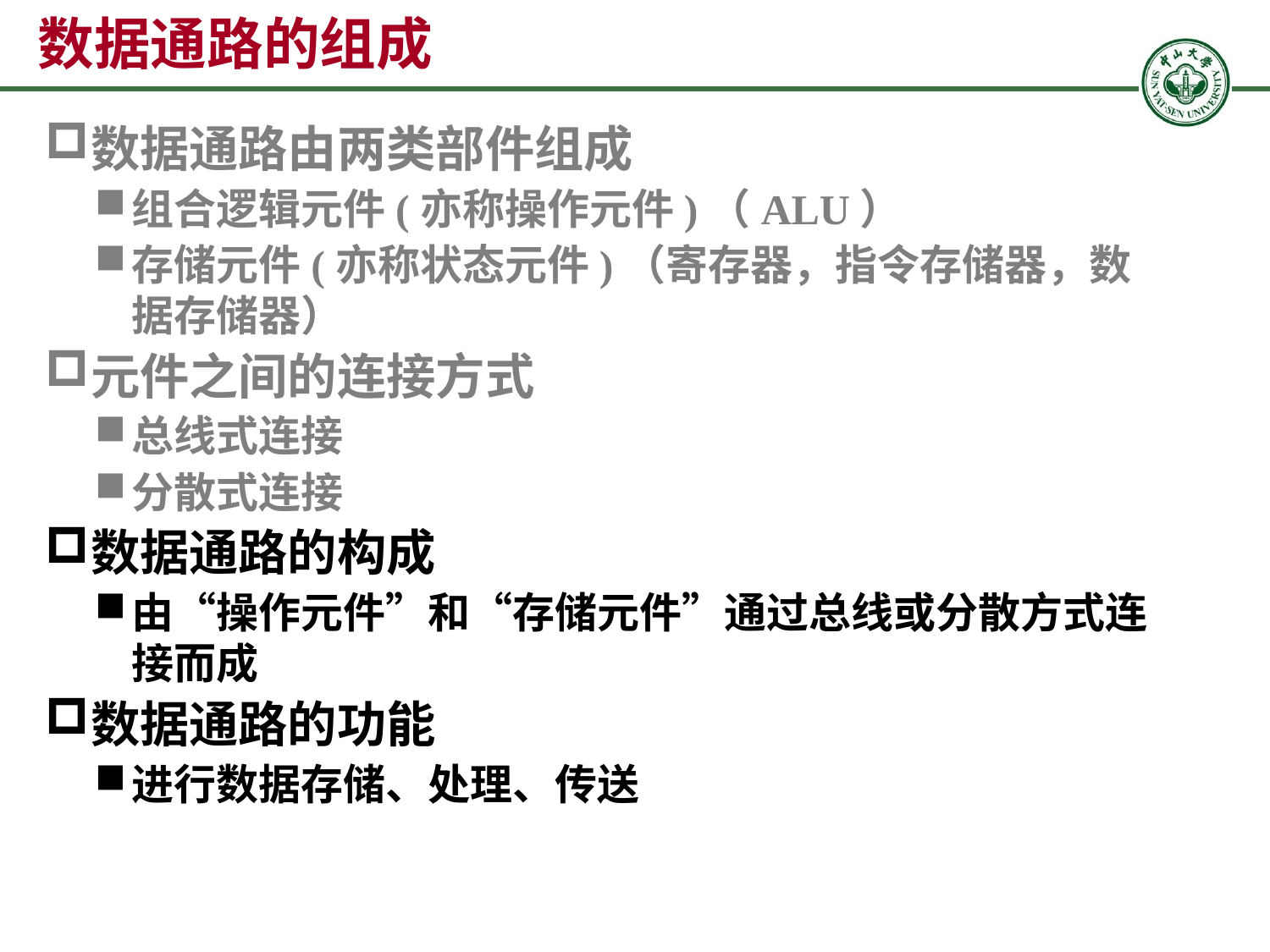

# 数据通路的组成
数据通路由两类部件组成
组合逻辑元件(亦称操作元件)（ALU）
存储元件(亦称状态元件)（寄存器，指令存储器，数据存储器）
元件之间的连接方式
总线式连接
分散式连接
数据通路的构成
由“操作元件”和“存储元件”通过总线或分散方式连接而成
数据通路的功能
进行数据存储、处理、传送